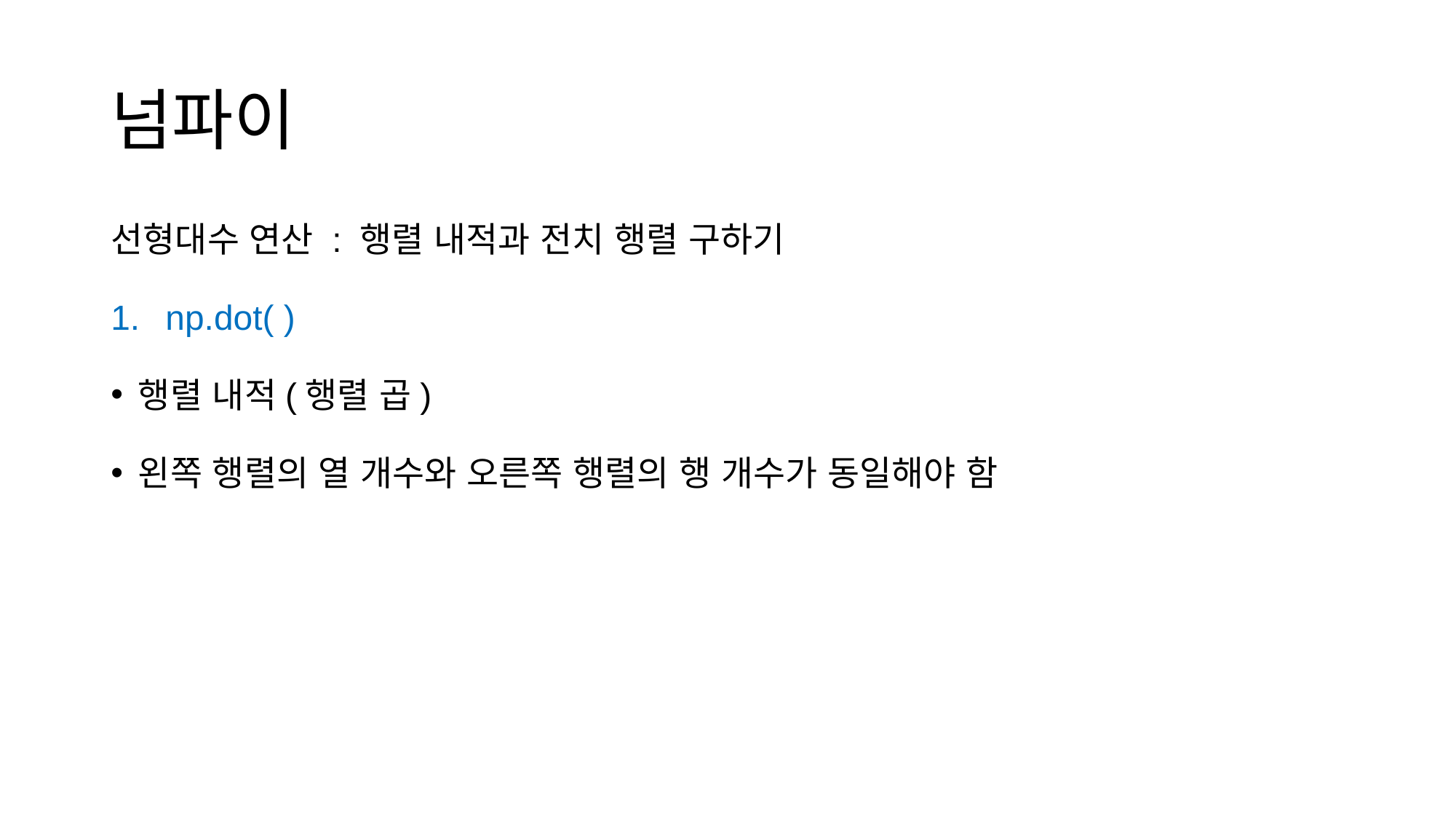

# 넘파이
선형대수 연산 : 행렬 내적과 전치 행렬 구하기
np.dot( )
행렬 내적(행렬 곱)
왼쪽 행렬의 열 개수와 오른쪽 행렬의 행 개수가 동일해야 함